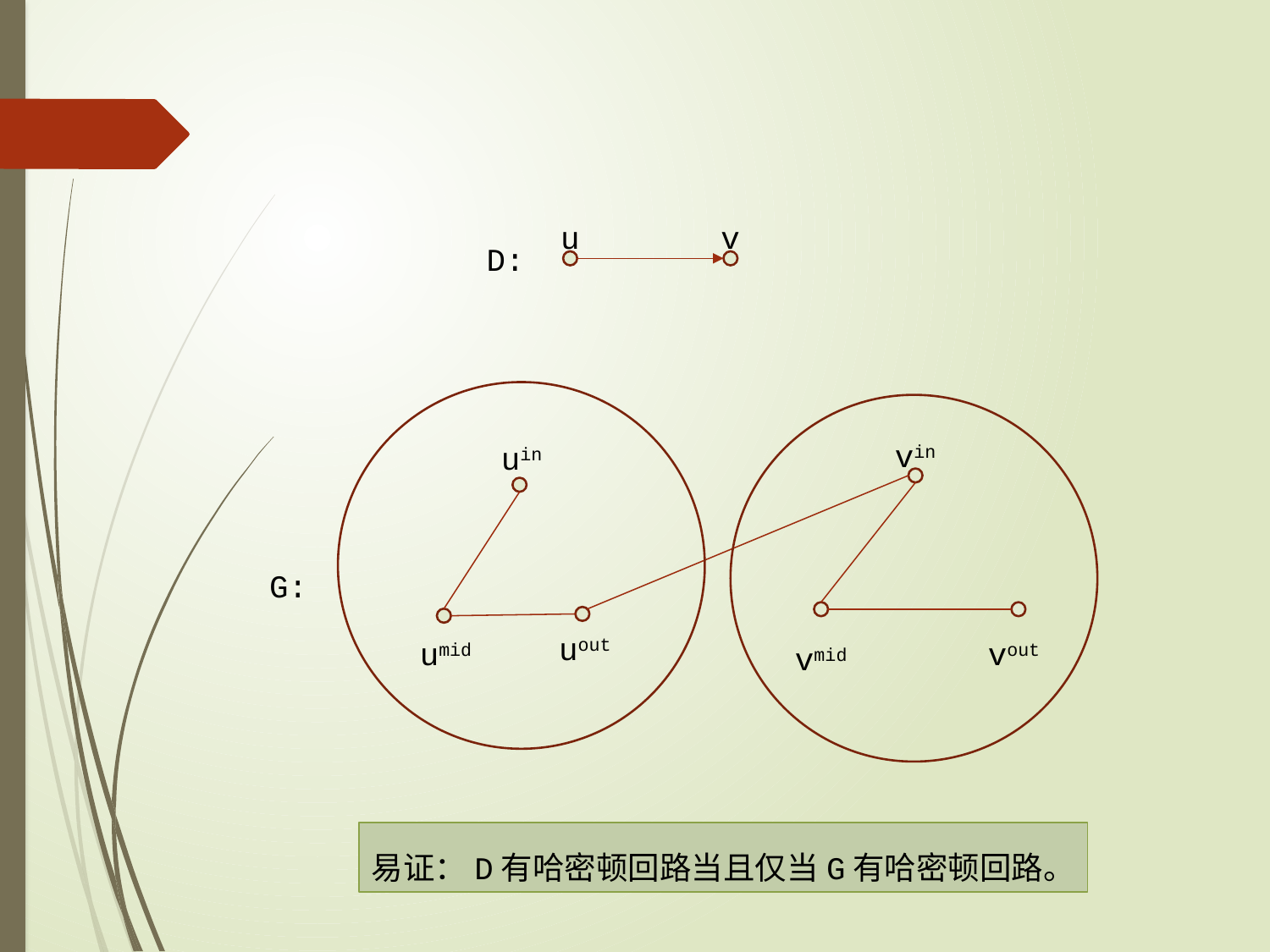

u
v
D:

vin
uin

G:

uout

umid

vout
vmid
易证：D有哈密顿回路当且仅当G有哈密顿回路。